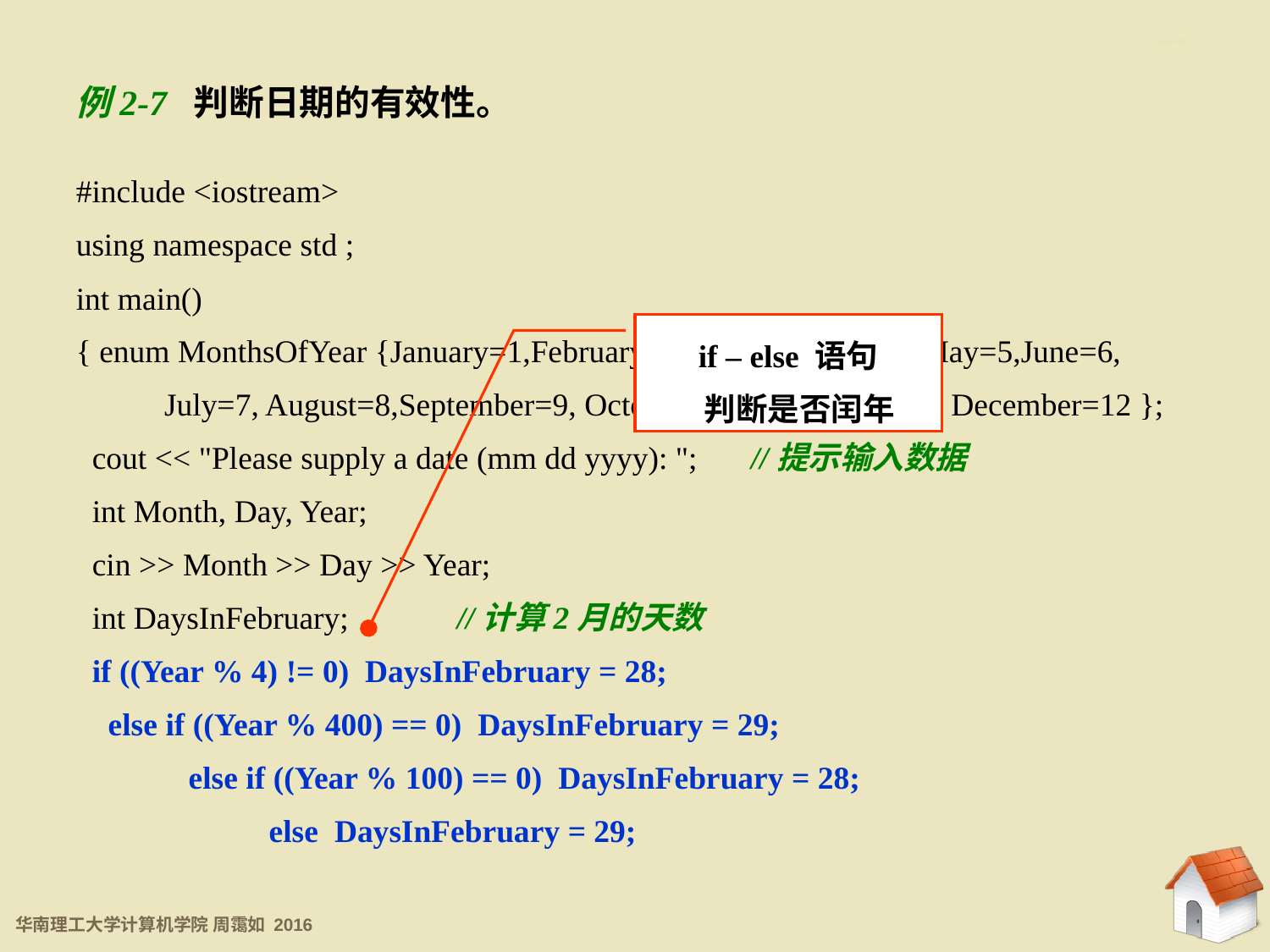

2.1.2  switch 语句
例2-7  判断日期的有效性。
#include <iostream>
using namespace std ;
int main()
{ enum MonthsOfYear {January=1,February=2,March=3,April=4,May=5,June=6,
           July=7, August=8,September=9, October=10, November=11, December=12 };
  cout << "Please supply a date (mm dd yyyy): ";	     //提示输入数据
  int Month, Day, Year;
  cin >> Month >> Day >> Year;
  int DaysInFebruary; 	//计算2月的天数
  if ((Year % 4) != 0)  DaysInFebruary = 28;
    else if ((Year % 400) == 0)  DaysInFebruary = 29;
              else if ((Year % 100) == 0)  DaysInFebruary = 28;
                        else  DaysInFebruary = 29;
if – else 语句
  判断是否闰年